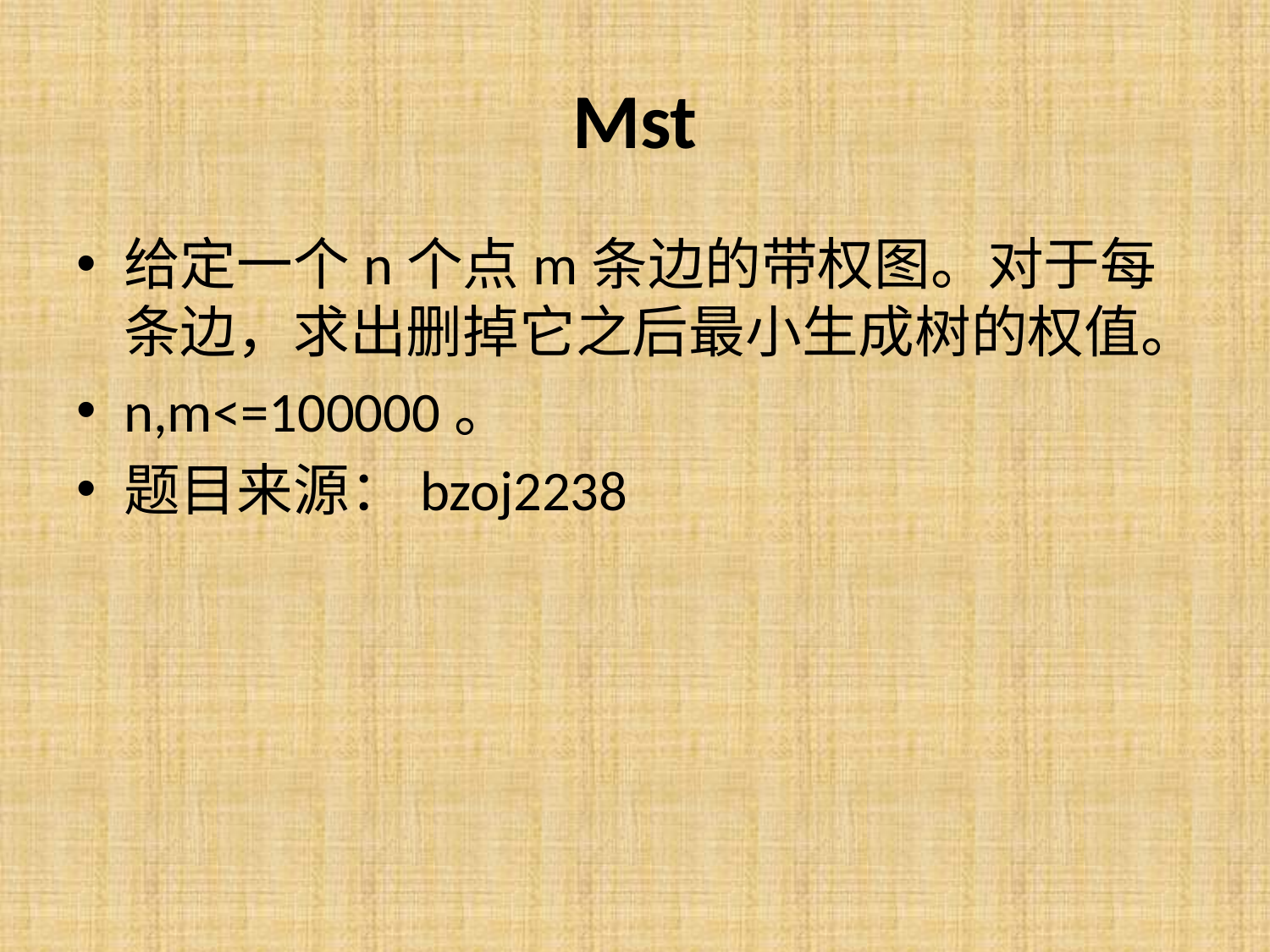

# Mst
给定一个n个点m条边的带权图。对于每条边，求出删掉它之后最小生成树的权值。
n,m<=100000。
题目来源：bzoj2238